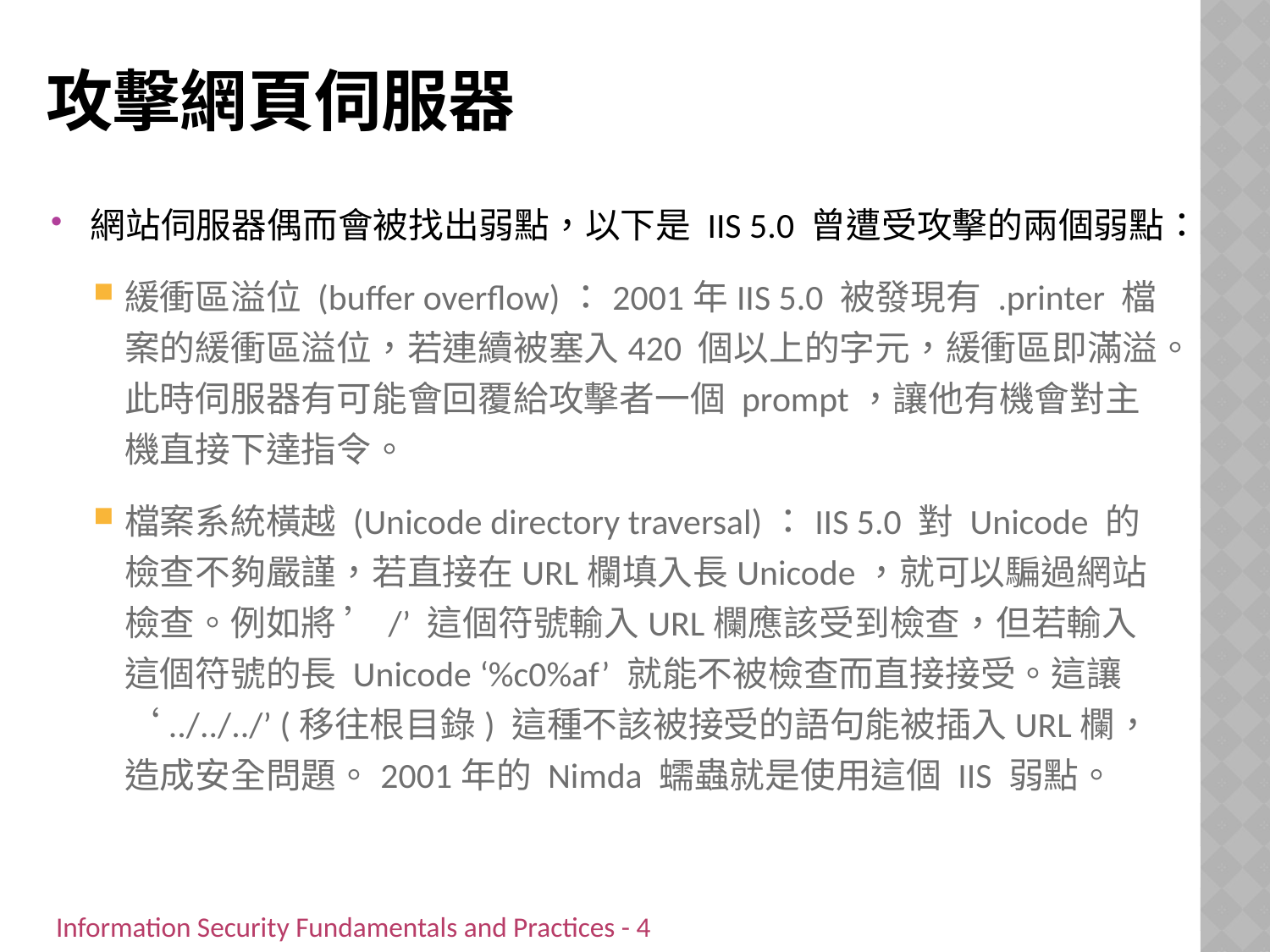

# 攻擊網頁伺服器
網站伺服器偶而會被找出弱點，以下是 IIS 5.0 曾遭受攻擊的兩個弱點：
緩衝區溢位 (buffer overflow)：2001年IIS 5.0 被發現有 .printer 檔案的緩衝區溢位，若連續被塞入420 個以上的字元，緩衝區即滿溢。此時伺服器有可能會回覆給攻擊者一個 prompt，讓他有機會對主機直接下達指令。
檔案系統橫越 (Unicode directory traversal)：IIS 5.0 對 Unicode 的檢查不夠嚴謹，若直接在URL欄填入長Unicode，就可以騙過網站檢查。例如將 ’/’ 這個符號輸入URL欄應該受到檢查，但若輸入這個符號的長 Unicode ‘%c0%af’ 就能不被檢查而直接接受。這讓 ‘../../../’ (移往根目錄) 這種不該被接受的語句能被插入URL欄，造成安全問題。2001年的 Nimda 蠕蟲就是使用這個 IIS 弱點。